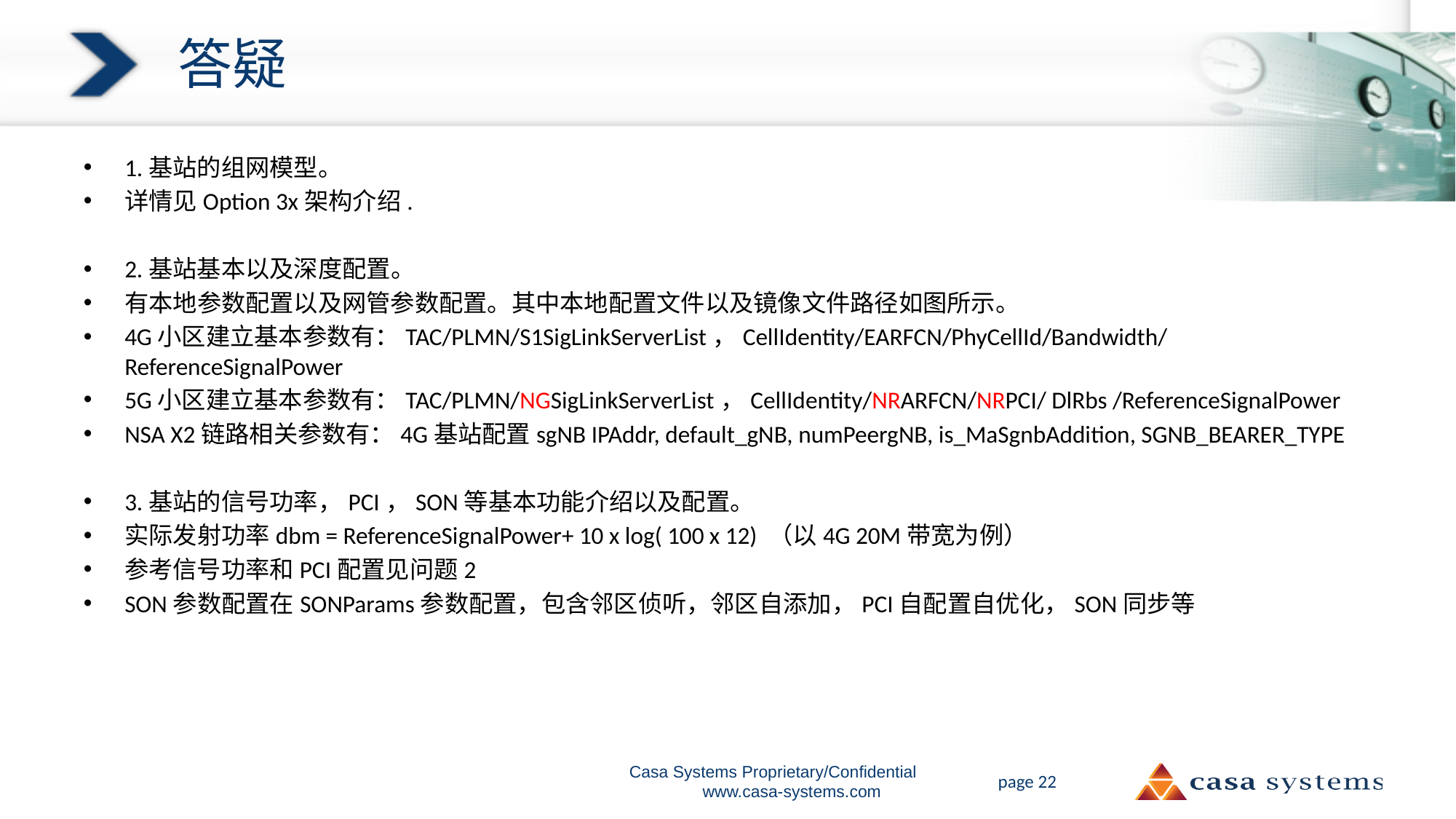

# 答疑
1.基站的组网模型。
详情见Option 3x架构介绍.

2.基站基本以及深度配置。
有本地参数配置以及网管参数配置。其中本地配置文件以及镜像文件路径如图所示。
4G小区建立基本参数有：TAC/PLMN/S1SigLinkServerList，CellIdentity/EARFCN/PhyCellId/Bandwidth/ReferenceSignalPower
5G小区建立基本参数有：TAC/PLMN/NGSigLinkServerList，CellIdentity/NRARFCN/NRPCI/ DlRbs /ReferenceSignalPower
NSA X2链路相关参数有：4G基站配置sgNB IPAddr, default_gNB, numPeergNB, is_MaSgnbAddition, SGNB_BEARER_TYPE

3.基站的信号功率，PCI，SON等基本功能介绍以及配置。
实际发射功率dbm = ReferenceSignalPower+ 10 x log( 100 x 12) （以4G 20M带宽为例）
参考信号功率和PCI配置见问题2
SON参数配置在SONParams参数配置，包含邻区侦听，邻区自添加，PCI自配置自优化，SON同步等

Casa Systems Proprietary/Confidential            www.casa-systems.com
page 22